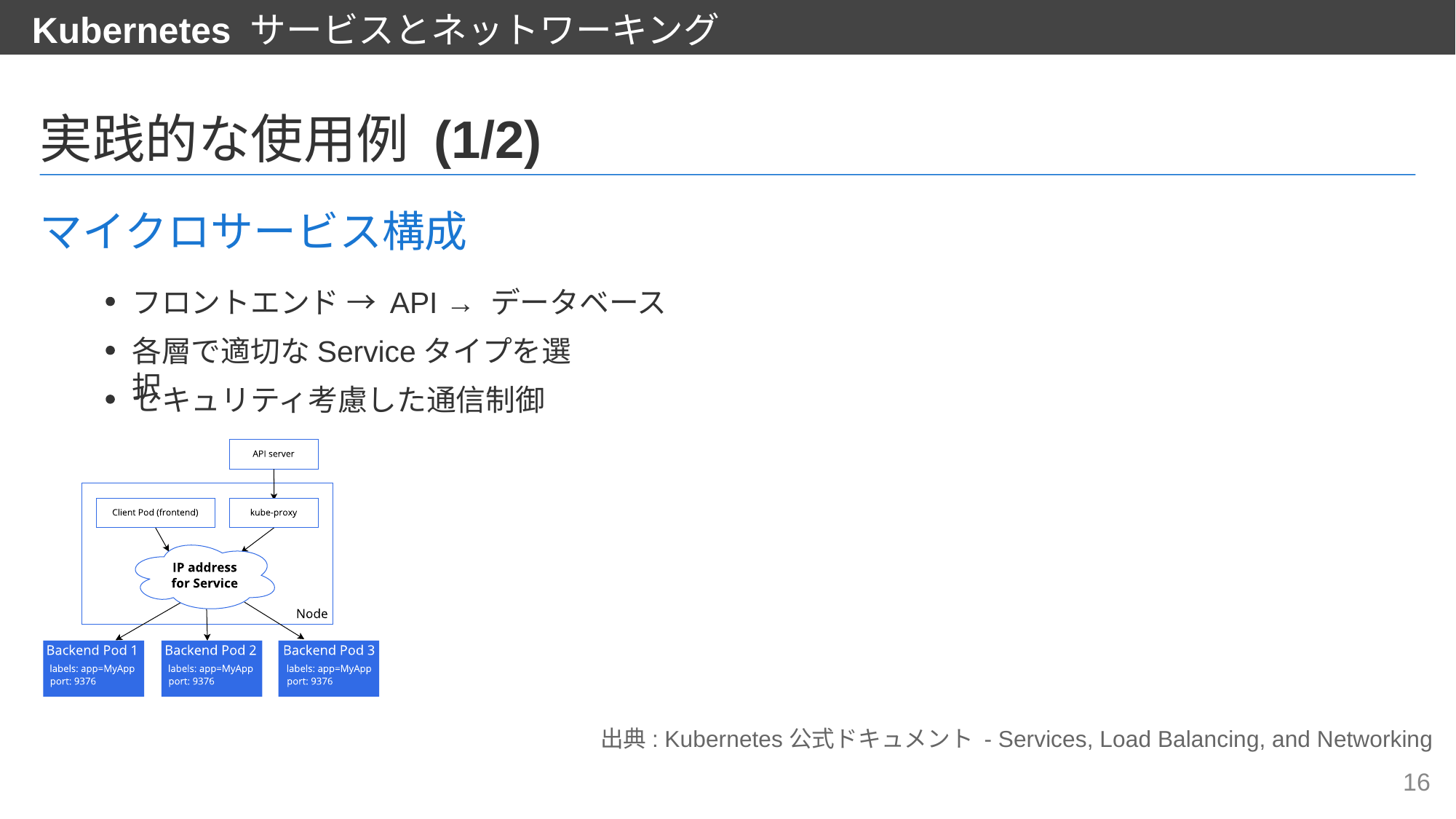

Kubernetes サービスとネットワーキング
実践的な使⽤例 (1/2)

マイクロサービス構成
フロントエンド → API → データベース

各層で適切なServiceタイプを選択

セキュリティ考慮した通信制御

出典: Kubernetes公式ドキュメント - Services, Load Balancing, and Networking
16